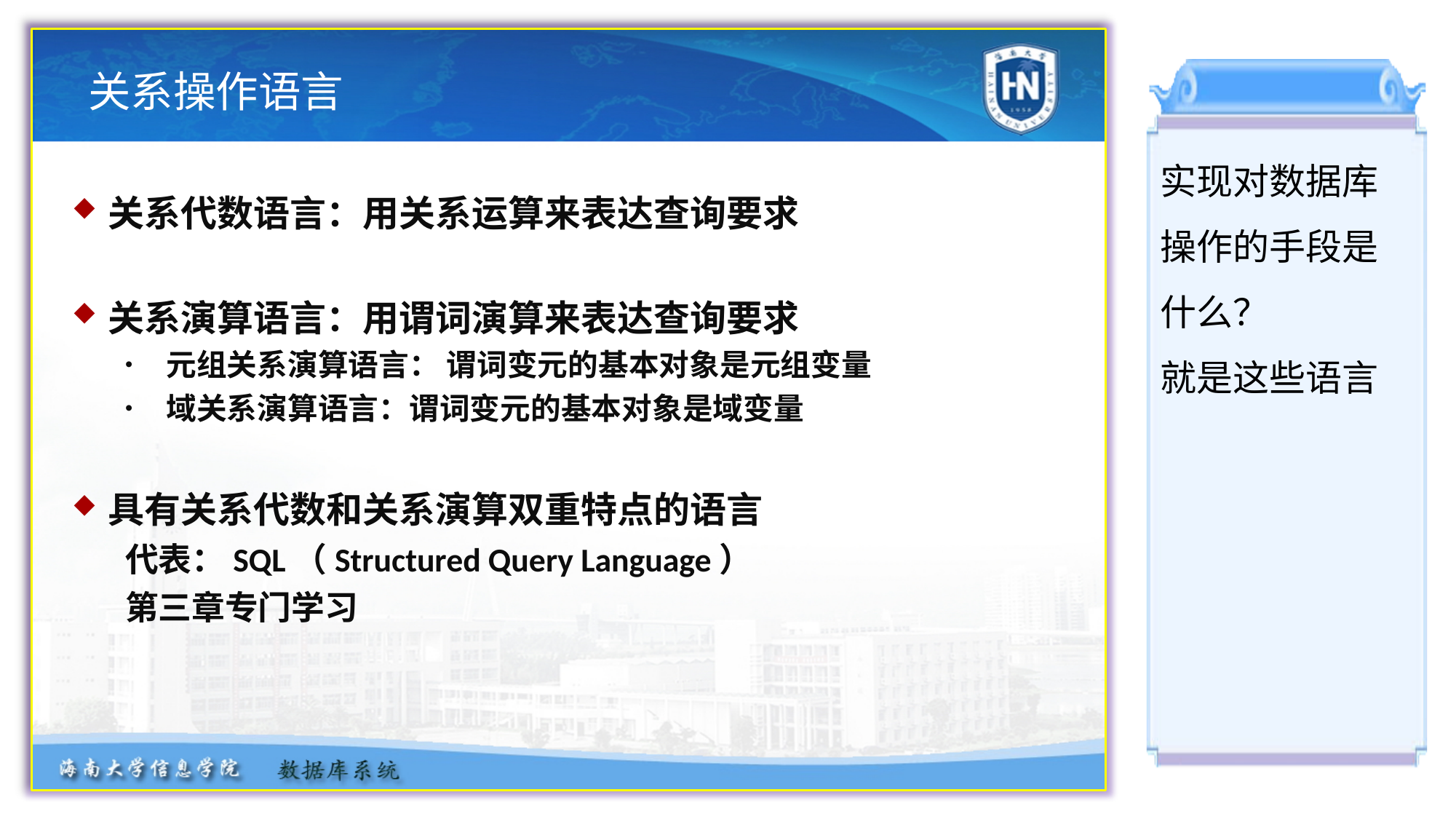

# 关系操作语言
实现对数据库操作的手段是什么？
就是这些语言
关系代数语言：用关系运算来表达查询要求

关系演算语言：用谓词演算来表达查询要求
元组关系演算语言： 谓词变元的基本对象是元组变量
域关系演算语言：谓词变元的基本对象是域变量

具有关系代数和关系演算双重特点的语言
代表：SQL（Structured Query Language）
第三章专门学习